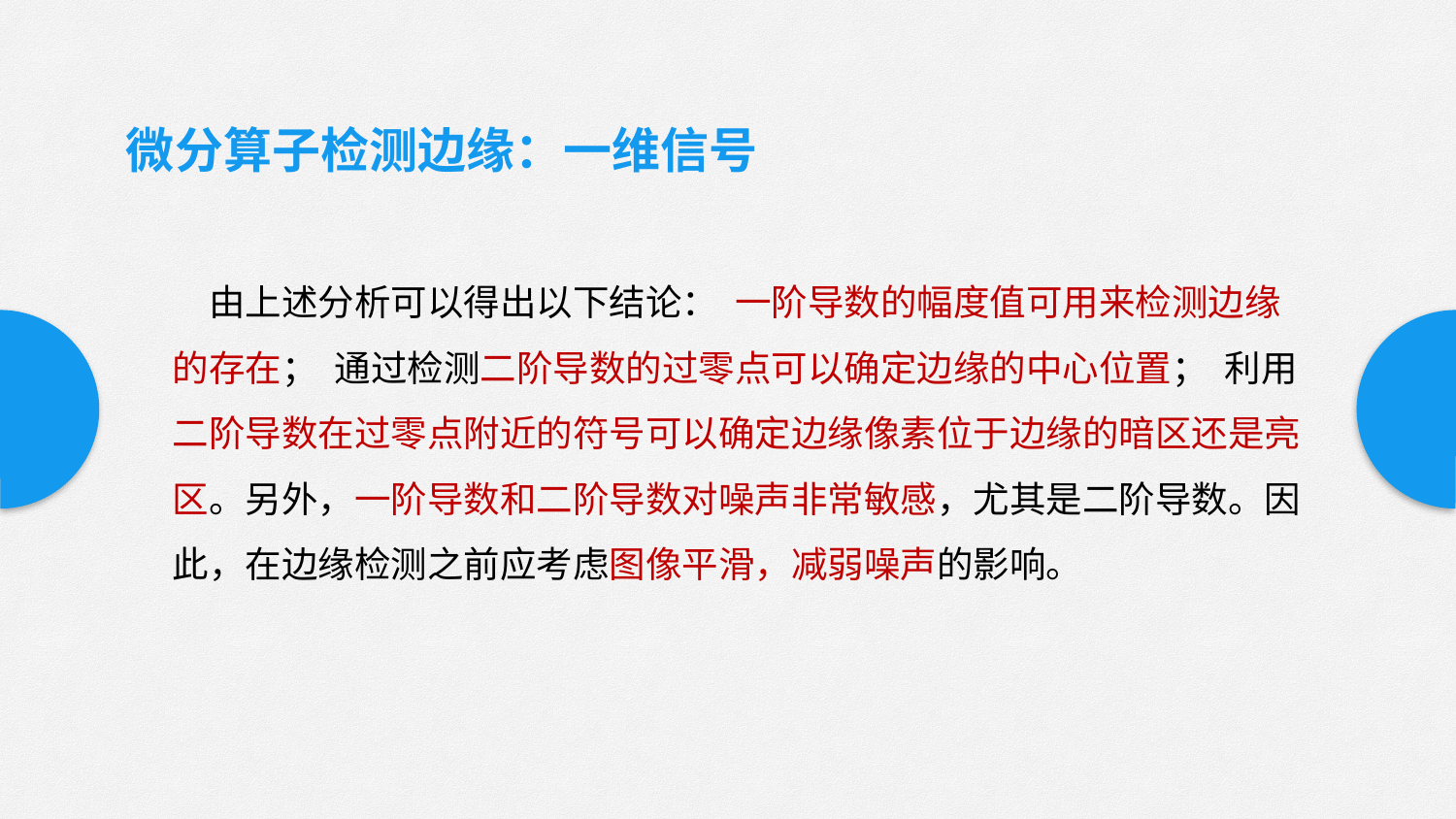

微分算子检测边缘：一维信号
　由上述分析可以得出以下结论：  一阶导数的幅度值可用来检测边缘的存在；  通过检测二阶导数的过零点可以确定边缘的中心位置；  利用二阶导数在过零点附近的符号可以确定边缘像素位于边缘的暗区还是亮区。另外，一阶导数和二阶导数对噪声非常敏感，尤其是二阶导数。因此，在边缘检测之前应考虑图像平滑，减弱噪声的影响。